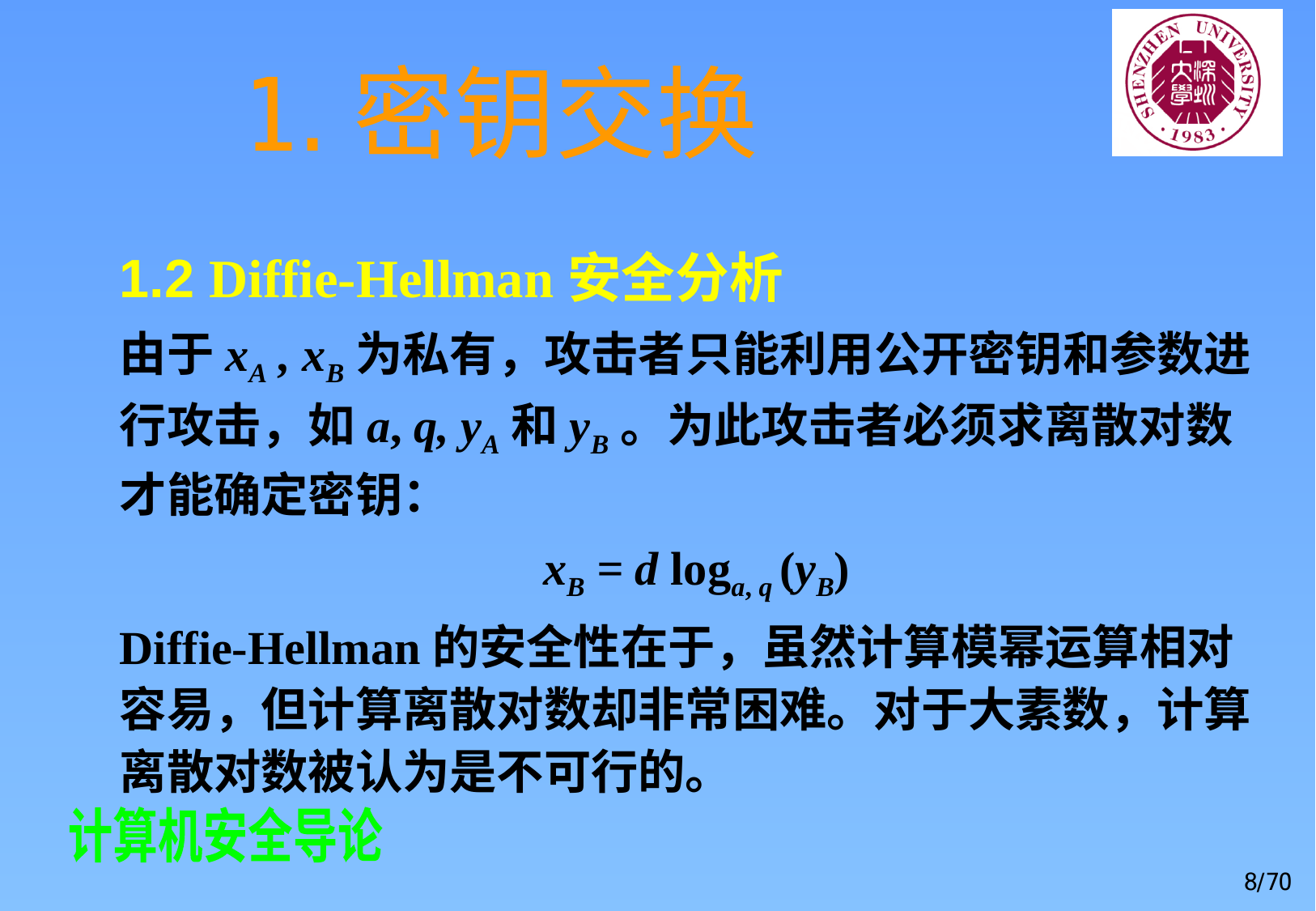

# 1.密钥交换
1.2 Diffie-Hellman安全分析
由于xA , xB为私有，攻击者只能利用公开密钥和参数进行攻击，如a, q, yA和yB。为此攻击者必须求离散对数才能确定密钥：
 xB = d loga, q (yB)
Diffie-Hellman的安全性在于，虽然计算模幂运算相对容易，但计算离散对数却非常困难。对于大素数，计算离散对数被认为是不可行的。

8/70